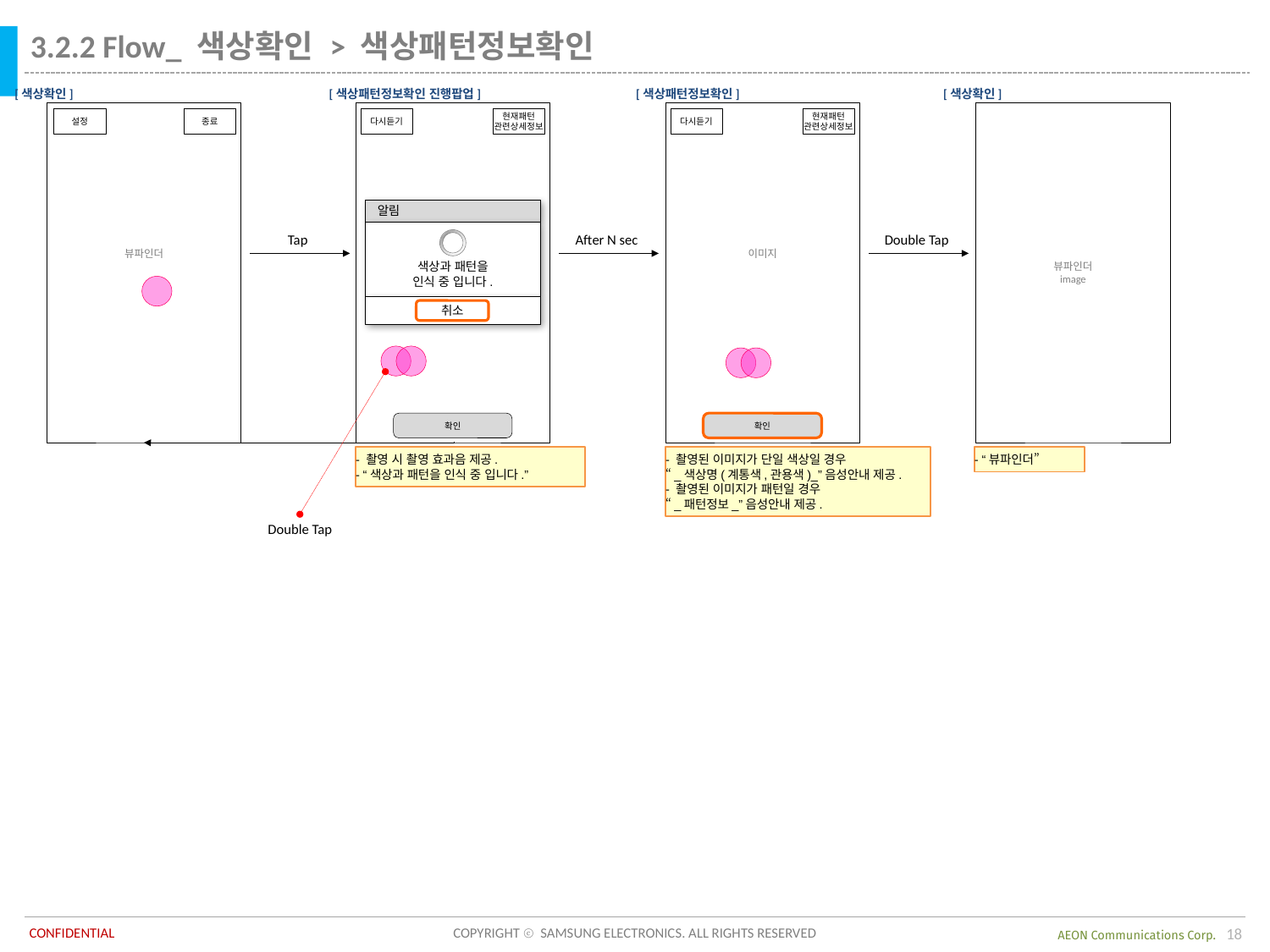

3.2.2 Flow_ 색상확인 > 색상패턴정보확인
[색상확인]
[색상패턴정보확인 진행팝업]
[색상패턴정보확인]
[색상확인]
뷰파인더

설정
종료
이미지

다시듣기
현재패턴
관련상세정보
확인
이미지

다시듣기
현재패턴
관련상세정보
확인
뷰파인더
image
알림

색상과 패턴을
인식 중 입니다.

취소
Tap
After N sec
Double Tap

- 촬영 시 촬영 효과음 제공.
- “색상과 패턴을 인식 중 입니다.”
- 촬영된 이미지가 단일 색상일 경우
“_색상명(계통색,관용색)_”음성안내 제공.
- 촬영된 이미지가 패턴일 경우
“_패턴정보_”음성안내 제공.
- “뷰파인더”
Double Tap
18